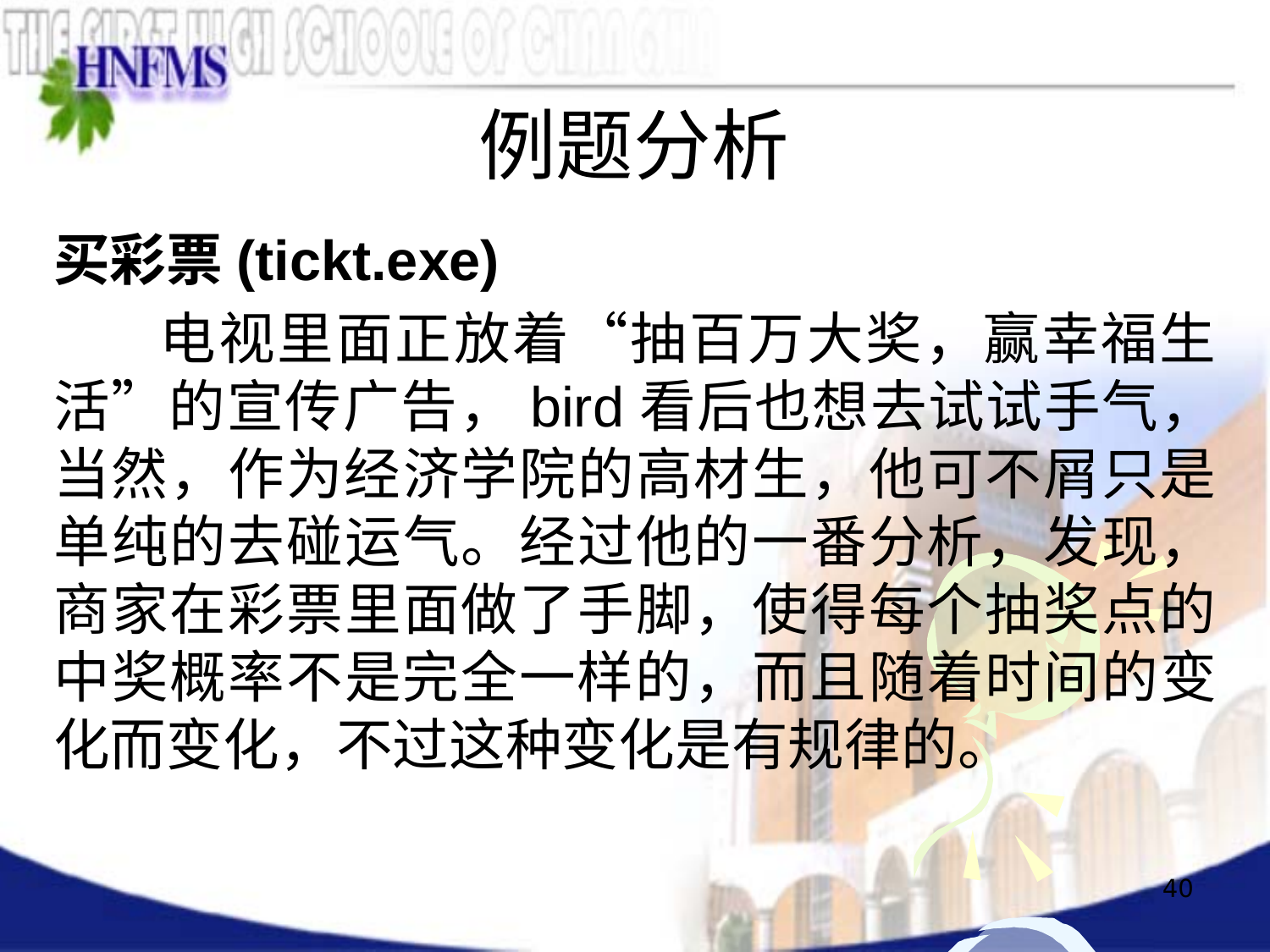

# 例题分析
买彩票(tickt.exe)
      电视里面正放着“抽百万大奖，赢幸福生活”的宣传广告，bird看后也想去试试手气，当然，作为经济学院的高材生，他可不屑只是单纯的去碰运气。经过他的一番分析，发现，商家在彩票里面做了手脚，使得每个抽奖点的中奖概率不是完全一样的，而且随着时间的变化而变化，不过这种变化是有规律的。

40